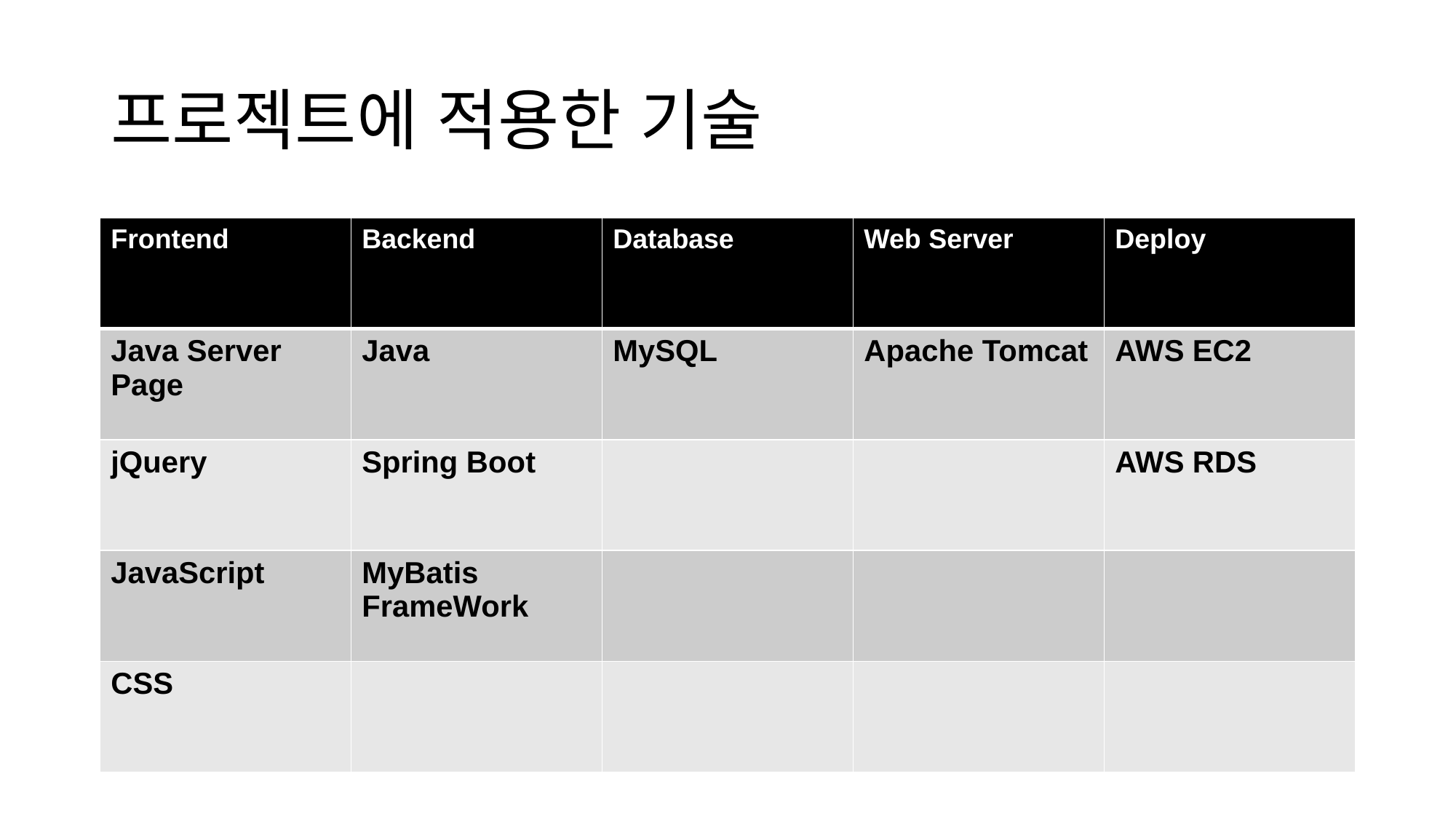

# 프로젝트에 적용한 기술
| Frontend | Backend | Database | Web Server | Deploy |
| --- | --- | --- | --- | --- |
| Java Server Page | Java | MySQL | Apache Tomcat | AWS EC2 |
| jQuery | Spring Boot |  |  | AWS RDS |
| JavaScript | MyBatis FrameWork |  |  |  |
| CSS |  |  |  |  |